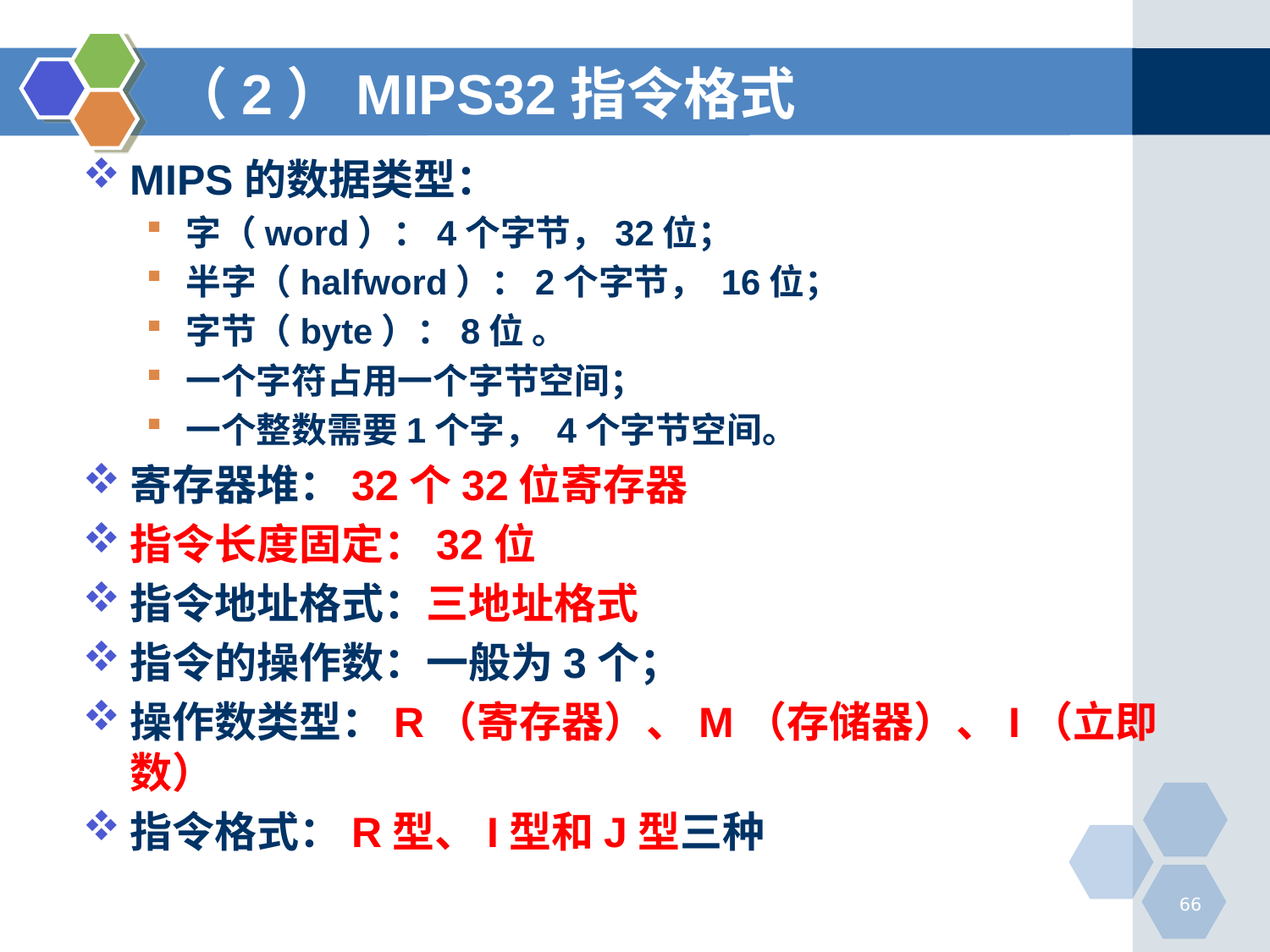

# （2）MIPS32指令格式
MIPS的数据类型：
字（word）：4个字节，32位；
半字（halfword）：2个字节， 16位；
字节（byte）：8位 。
一个字符占用一个字节空间；
一个整数需要1个字， 4个字节空间。
寄存器堆：32个32位寄存器
指令长度固定：32位
指令地址格式：三地址格式
指令的操作数：一般为3个；
操作数类型：R（寄存器）、M（存储器）、I（立即数）
指令格式：R型、I型和J型三种
66